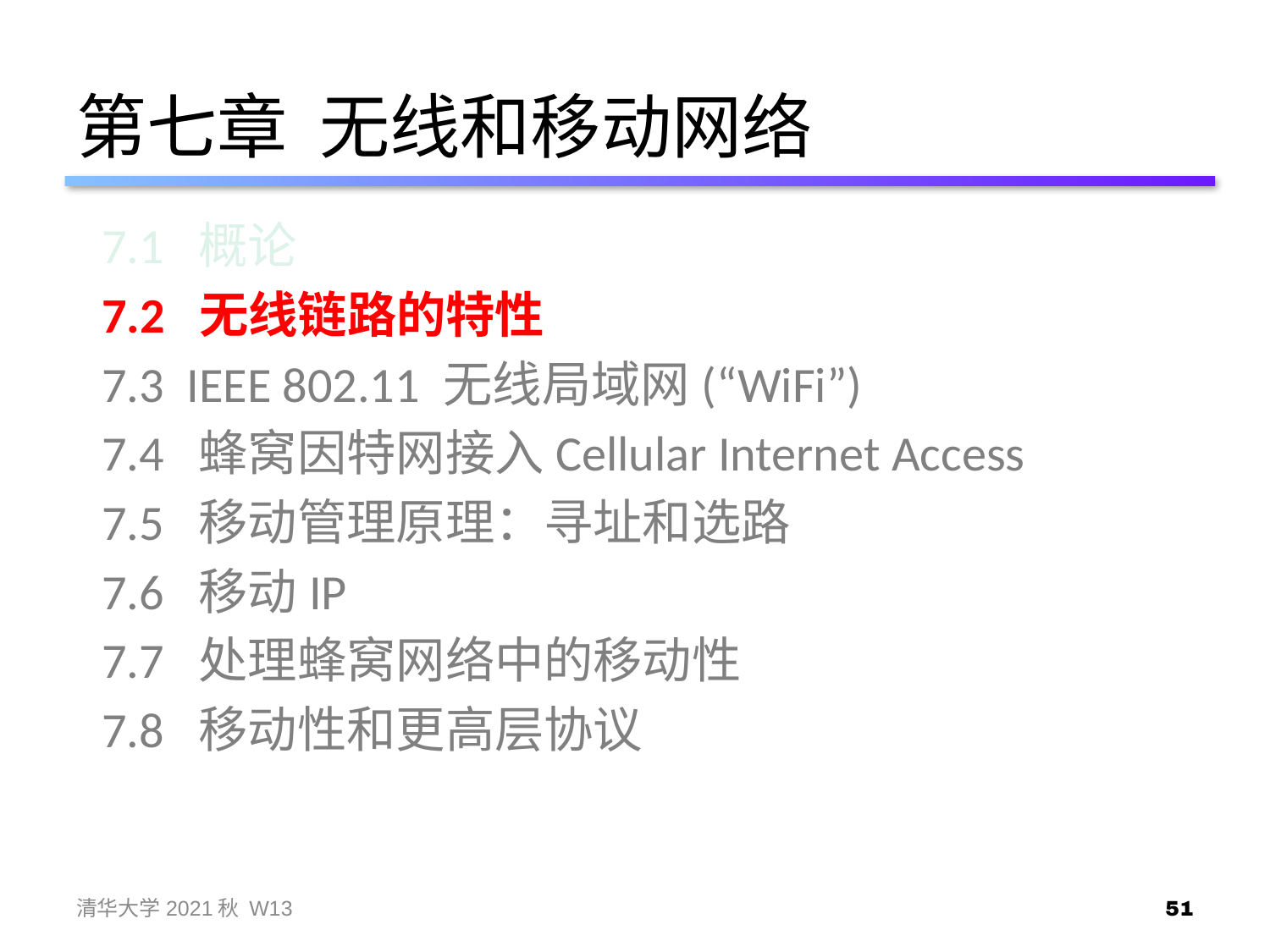

# 第七章  无线和移动网络
7.1  概论
7.2  无线链路的特性
7.3  IEEE 802.11 无线局域网(“WiFi”)
7.4  蜂窝因特网接入Cellular Internet Access
7.5  移动管理原理：寻址和选路
7.6  移动IP
7.7  处理蜂窝网络中的移动性
7.8  移动性和更高层协议
清华大学2021秋 W13
51